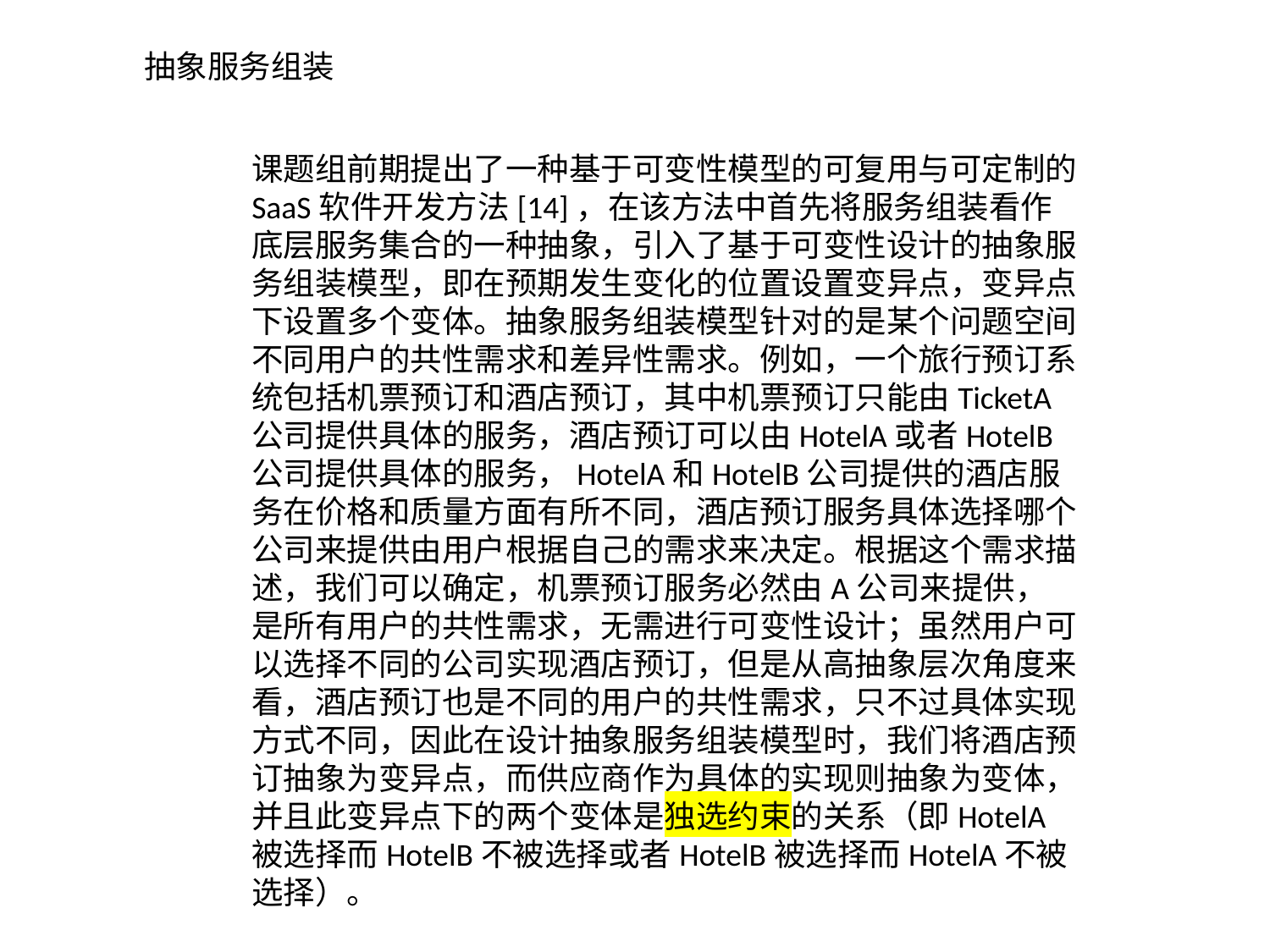

抽象服务组装
课题组前期提出了一种基于可变性模型的可复用与可定制的SaaS软件开发方法[14]，在该方法中首先将服务组装看作底层服务集合的一种抽象，引入了基于可变性设计的抽象服务组装模型，即在预期发生变化的位置设置变异点，变异点下设置多个变体。抽象服务组装模型针对的是某个问题空间不同用户的共性需求和差异性需求。例如，一个旅行预订系统包括机票预订和酒店预订，其中机票预订只能由TicketA公司提供具体的服务，酒店预订可以由HotelA或者HotelB公司提供具体的服务，HotelA和HotelB公司提供的酒店服务在价格和质量方面有所不同，酒店预订服务具体选择哪个公司来提供由用户根据自己的需求来决定。根据这个需求描述，我们可以确定，机票预订服务必然由A公司来提供，是所有用户的共性需求，无需进行可变性设计；虽然用户可以选择不同的公司实现酒店预订，但是从高抽象层次角度来看，酒店预订也是不同的用户的共性需求，只不过具体实现方式不同，因此在设计抽象服务组装模型时，我们将酒店预订抽象为变异点，而供应商作为具体的实现则抽象为变体，并且此变异点下的两个变体是独选约束的关系（即HotelA被选择而HotelB不被选择或者HotelB被选择而HotelA不被选择）。